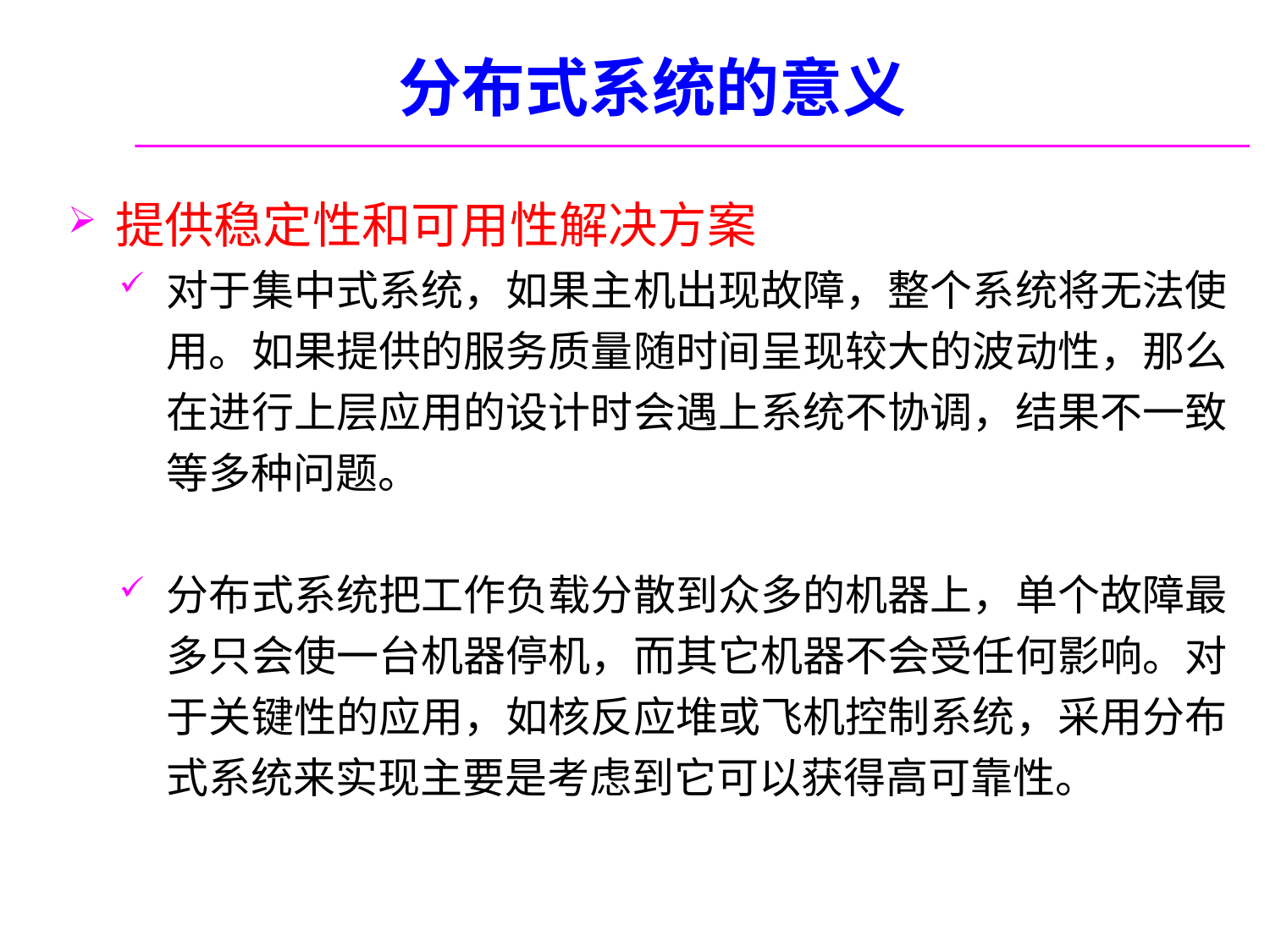

# 分布式系统的意义
提供稳定性和可用性解决方案
对于集中式系统，如果主机出现故障，整个系统将无法使用。如果提供的服务质量随时间呈现较大的波动性，那么在进行上层应用的设计时会遇上系统不协调，结果不一致等多种问题。

分布式系统把工作负载分散到众多的机器上，单个故障最多只会使一台机器停机，而其它机器不会受任何影响。对于关键性的应用，如核反应堆或飞机控制系统，采用分布式系统来实现主要是考虑到它可以获得高可靠性。
36